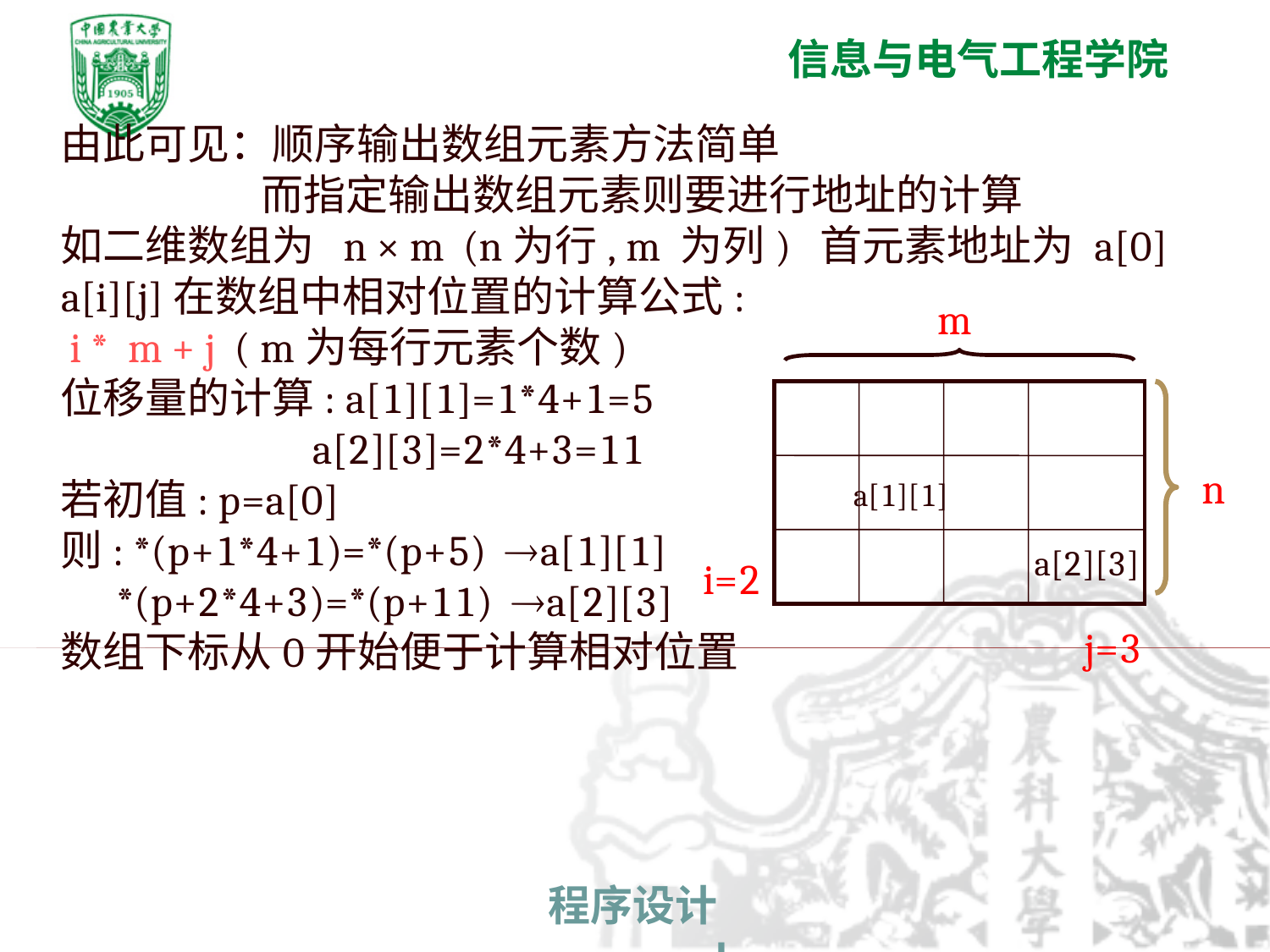

由此可见：顺序输出数组元素方法简单
                    而指定输出数组元素则要进行地址的计算
如二维数组为  n × m  (n为行, m 为列)  首元素地址为 a[0]
a[i][j]在数组中相对位置的计算公式:
 i *  m + j  ( m为每行元素个数)
位移量的计算: a[1][1]=1*4+1=5
                           a[2][3]=2*4+3=11
若初值: p=a[0]
则: *(p+1*4+1)=*(p+5)  →a[1][1]
      *(p+2*4+3)=*(p+11)  →a[2][3]
数组下标从0开始便于计算相对位置

m

n

a[2][3]
i=2
j=3
a[1][1]